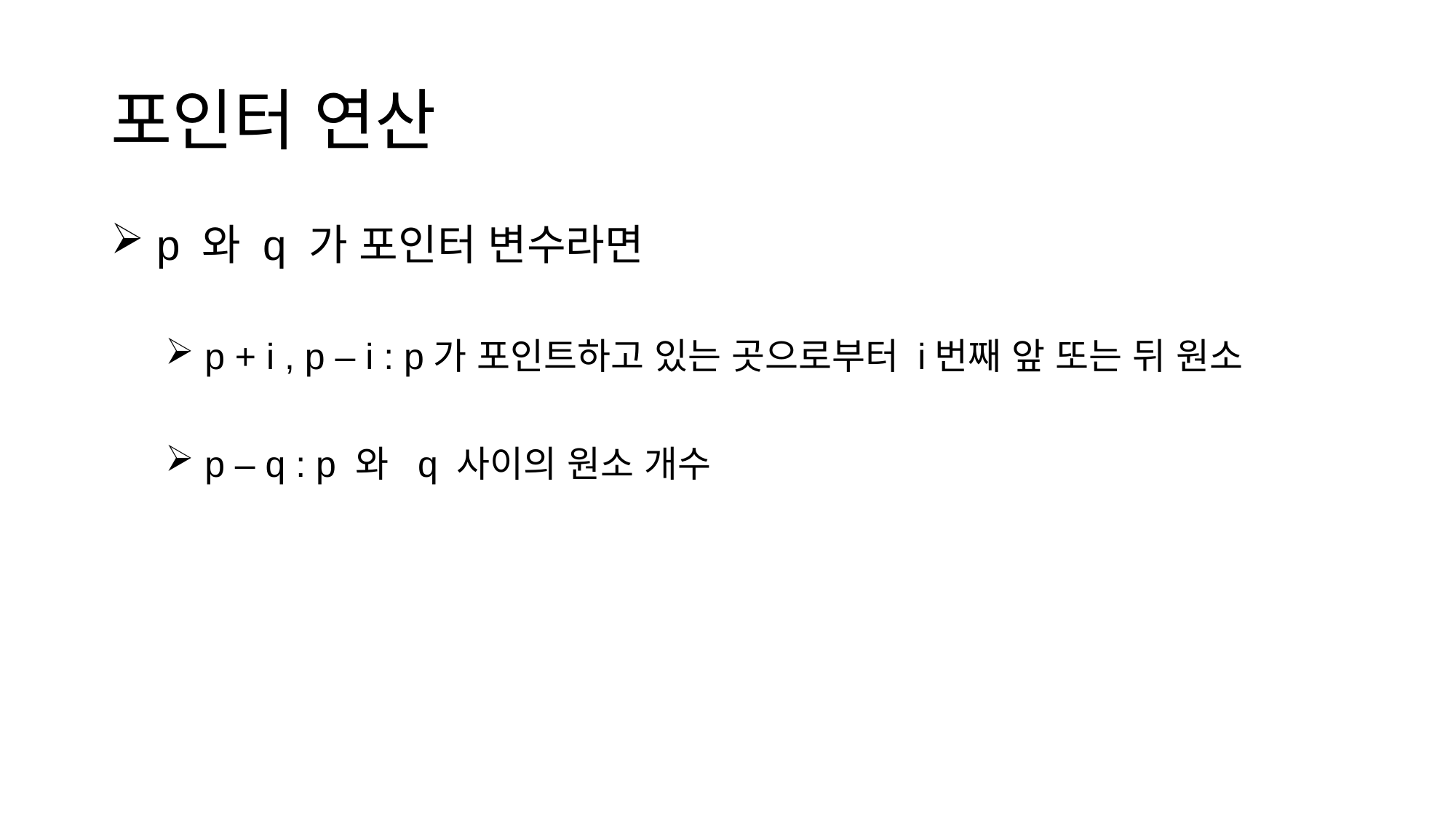

# 포인터 연산
 p 와 q 가 포인터 변수라면

 p + i , p – i : p가 포인트하고 있는 곳으로부터 i번째 앞 또는 뒤 원소

 p – q : p 와  q 사이의 원소 개수